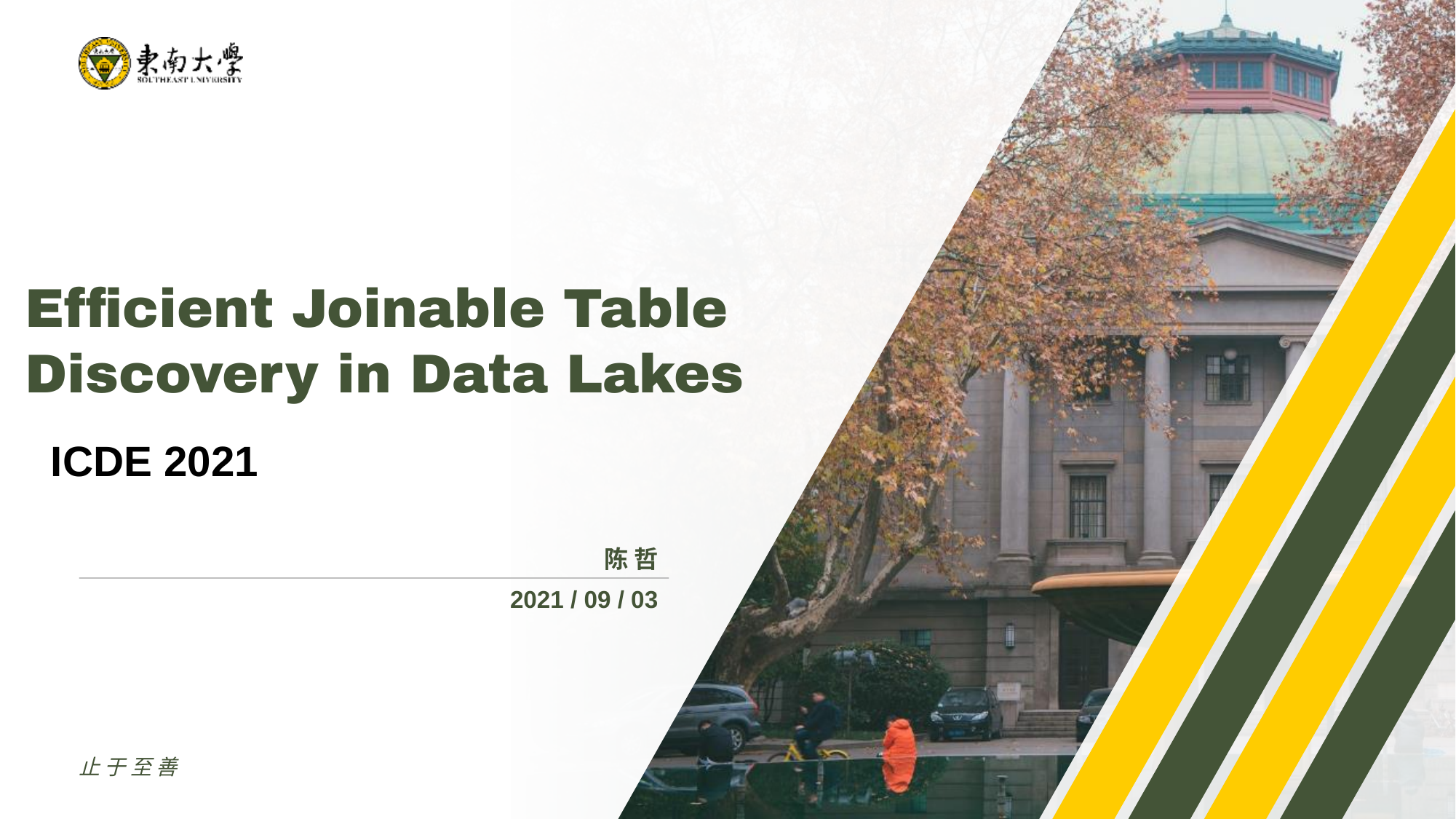

Efficient Joinable Table Discovery in Data Lakes
ICDE 2021
陈 哲
2021 / 09 / 03
止于至善